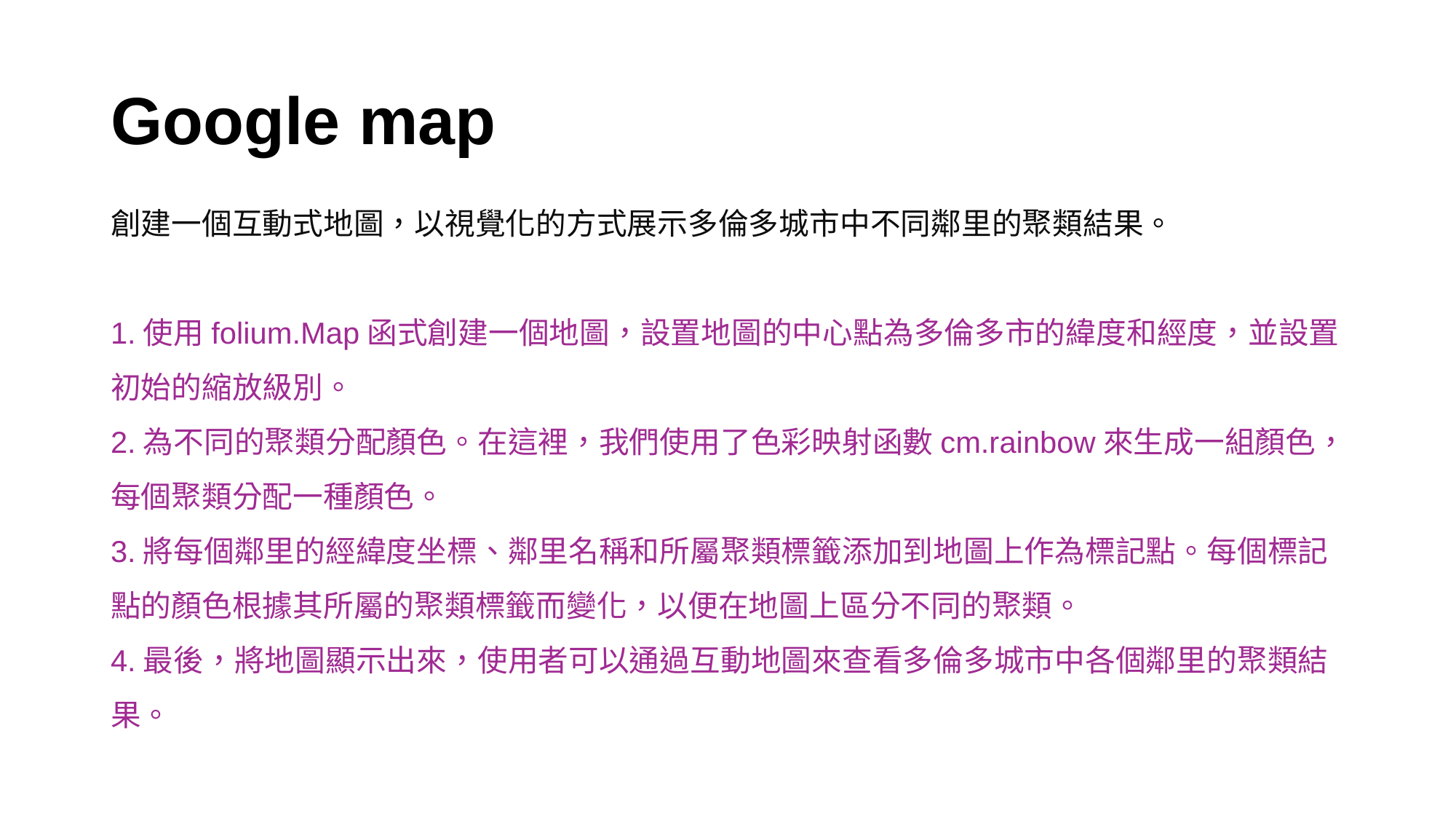

# Google map
創建一個互動式地圖，以視覺化的方式展示多倫多城市中不同鄰里的聚類結果。

1.使用folium.Map函式創建一個地圖，設置地圖的中心點為多倫多市的緯度和經度，並設置初始的縮放級別。
2.為不同的聚類分配顏色。在這裡，我們使用了色彩映射函數cm.rainbow來生成一組顏色，每個聚類分配一種顏色。
3.將每個鄰里的經緯度坐標、鄰里名稱和所屬聚類標籤添加到地圖上作為標記點。每個標記點的顏色根據其所屬的聚類標籤而變化，以便在地圖上區分不同的聚類。
4.最後，將地圖顯示出來，使用者可以通過互動地圖來查看多倫多城市中各個鄰里的聚類結果。